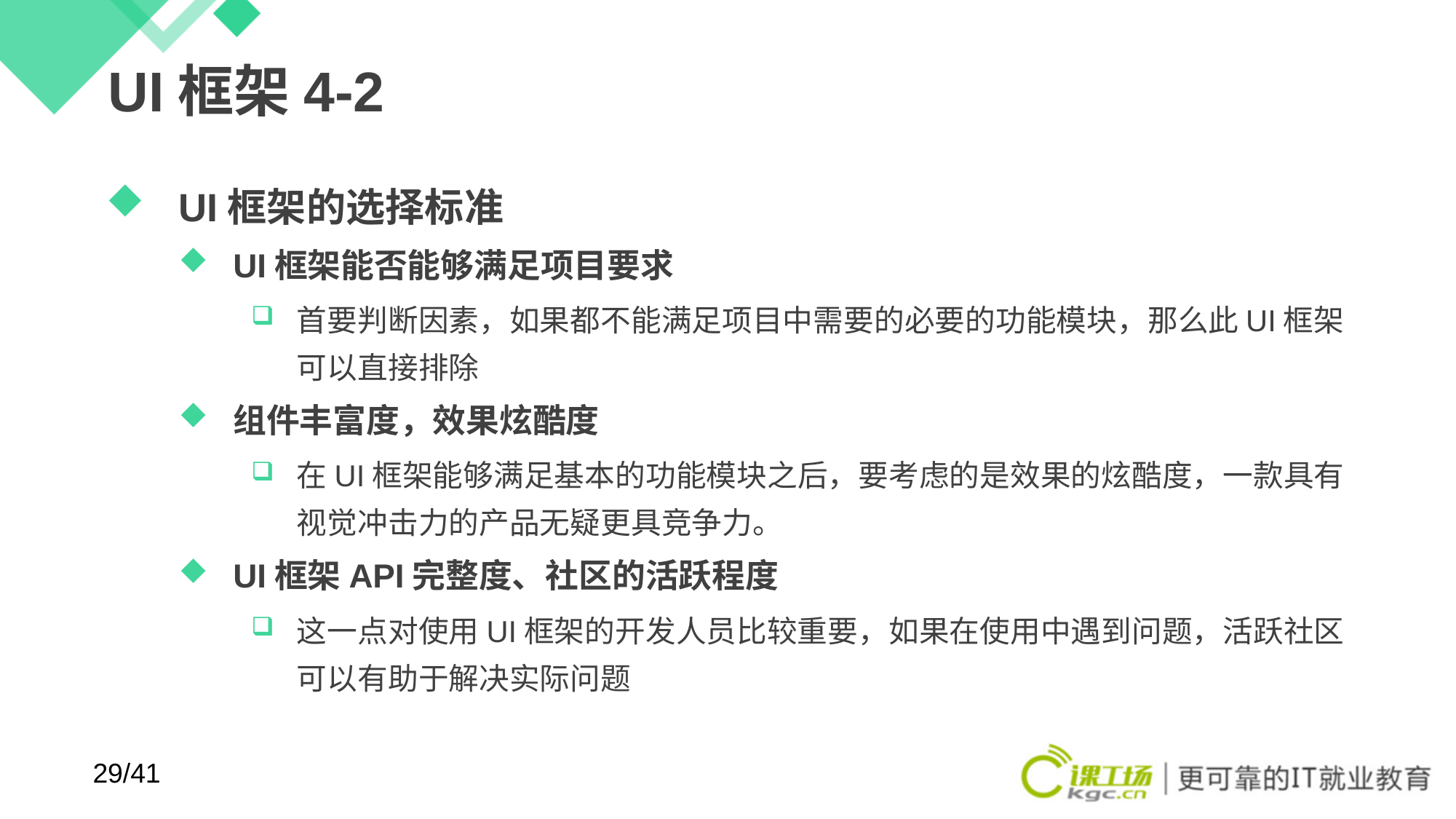

# UI框架4-2
UI框架的选择标准
UI框架能否能够满足项目要求
首要判断因素，如果都不能满足项目中需要的必要的功能模块，那么此UI框架可以直接排除
组件丰富度，效果炫酷度
在UI框架能够满足基本的功能模块之后，要考虑的是效果的炫酷度，一款具有视觉冲击力的产品无疑更具竞争力。
UI框架API完整度、社区的活跃程度
这一点对使用UI框架的开发人员比较重要，如果在使用中遇到问题，活跃社区可以有助于解决实际问题